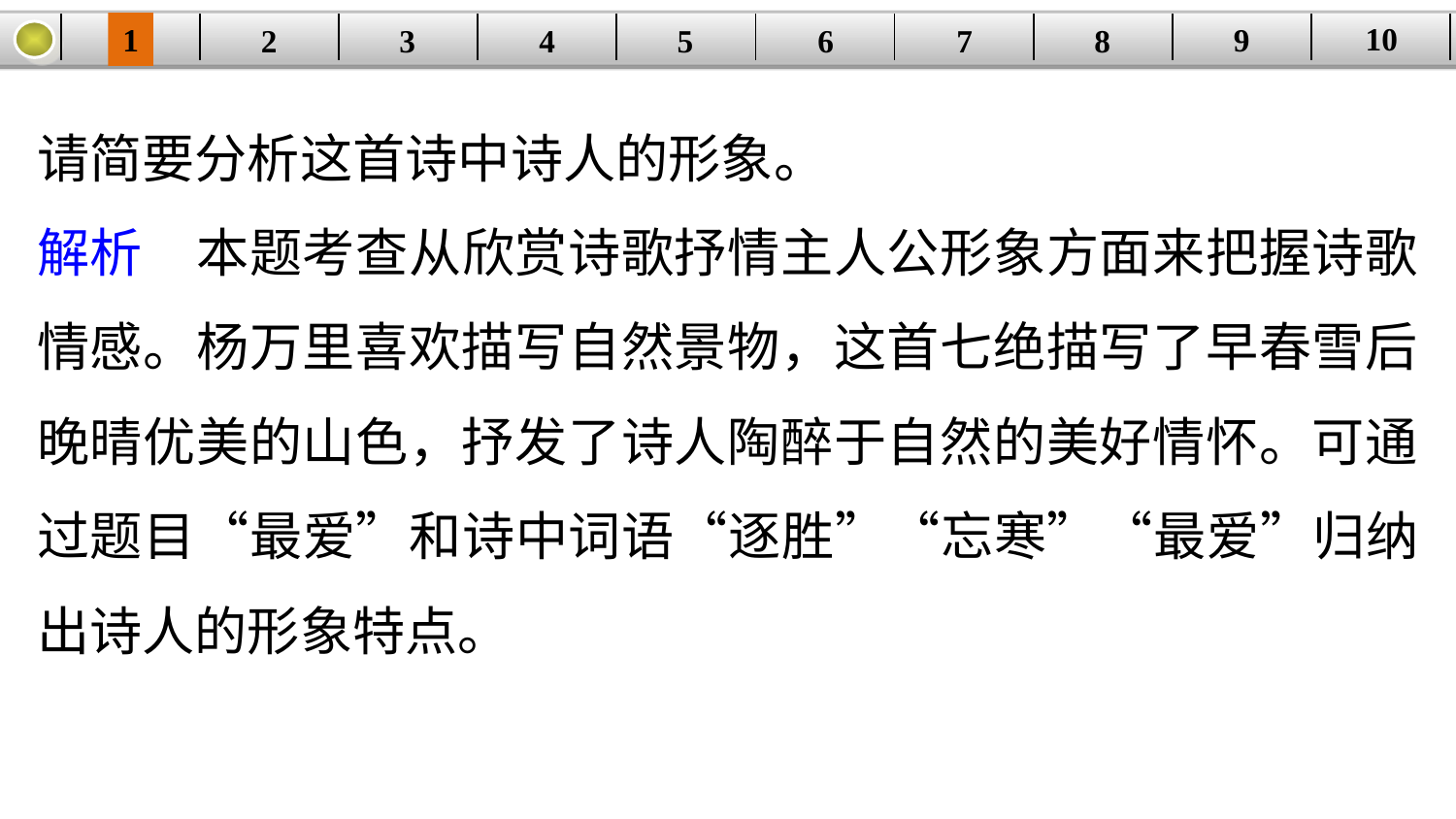

10

9
1
3
4
5
6
8
2
|  |  |  |  |  |  |  |  |  |  |
| --- | --- | --- | --- | --- | --- | --- | --- | --- | --- |
7

请简要分析这首诗中诗人的形象。
解析　本题考查从欣赏诗歌抒情主人公形象方面来把握诗歌情感。杨万里喜欢描写自然景物，这首七绝描写了早春雪后晚晴优美的山色，抒发了诗人陶醉于自然的美好情怀。可通过题目“最爱”和诗中词语“逐胜”“忘寒”“最爱”归纳出诗人的形象特点。